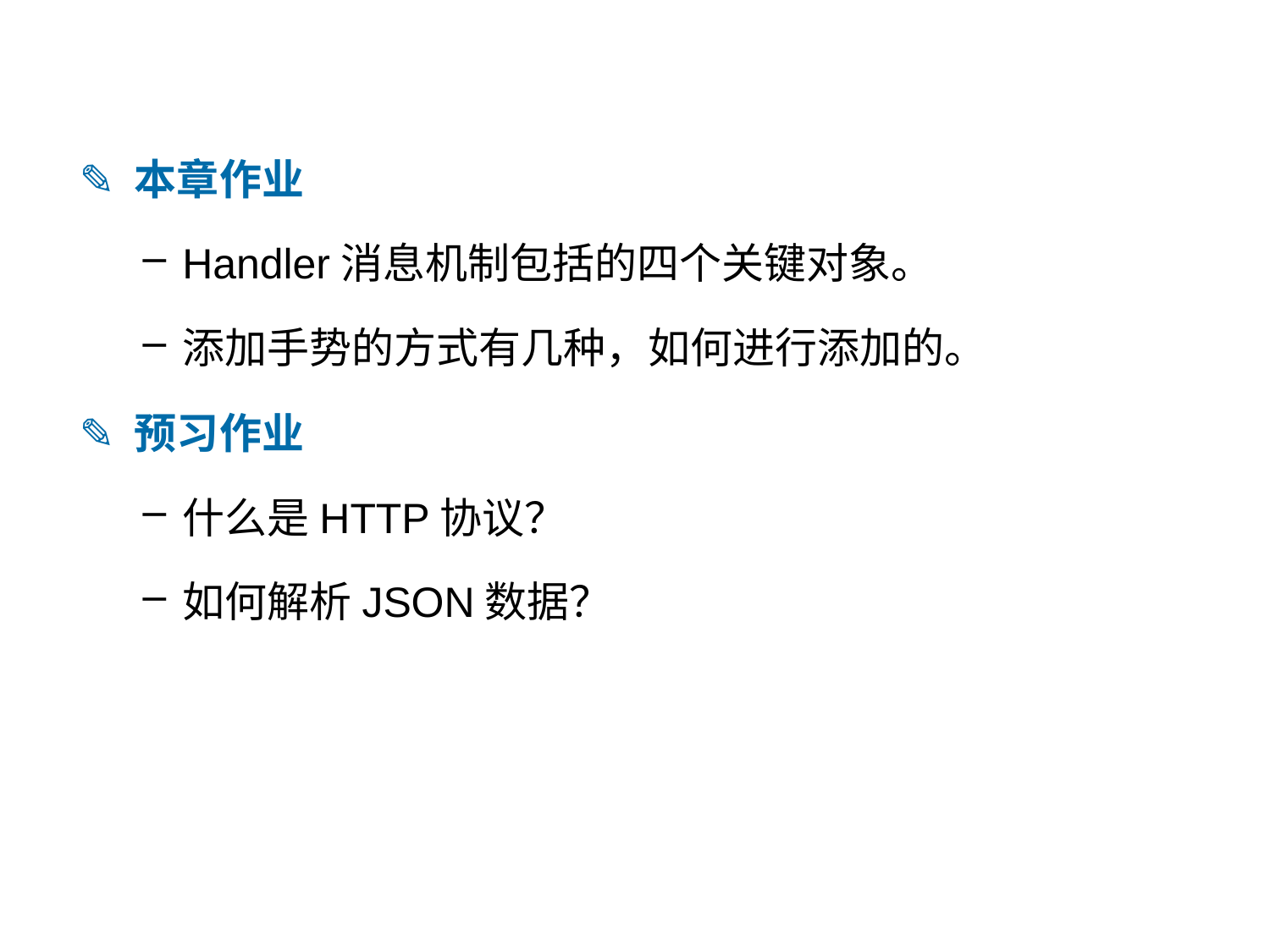

✎ 本章作业
Handler消息机制包括的四个关键对象。
添加手势的方式有几种，如何进行添加的。
✎ 预习作业
什么是HTTP协议？
如何解析JSON数据？